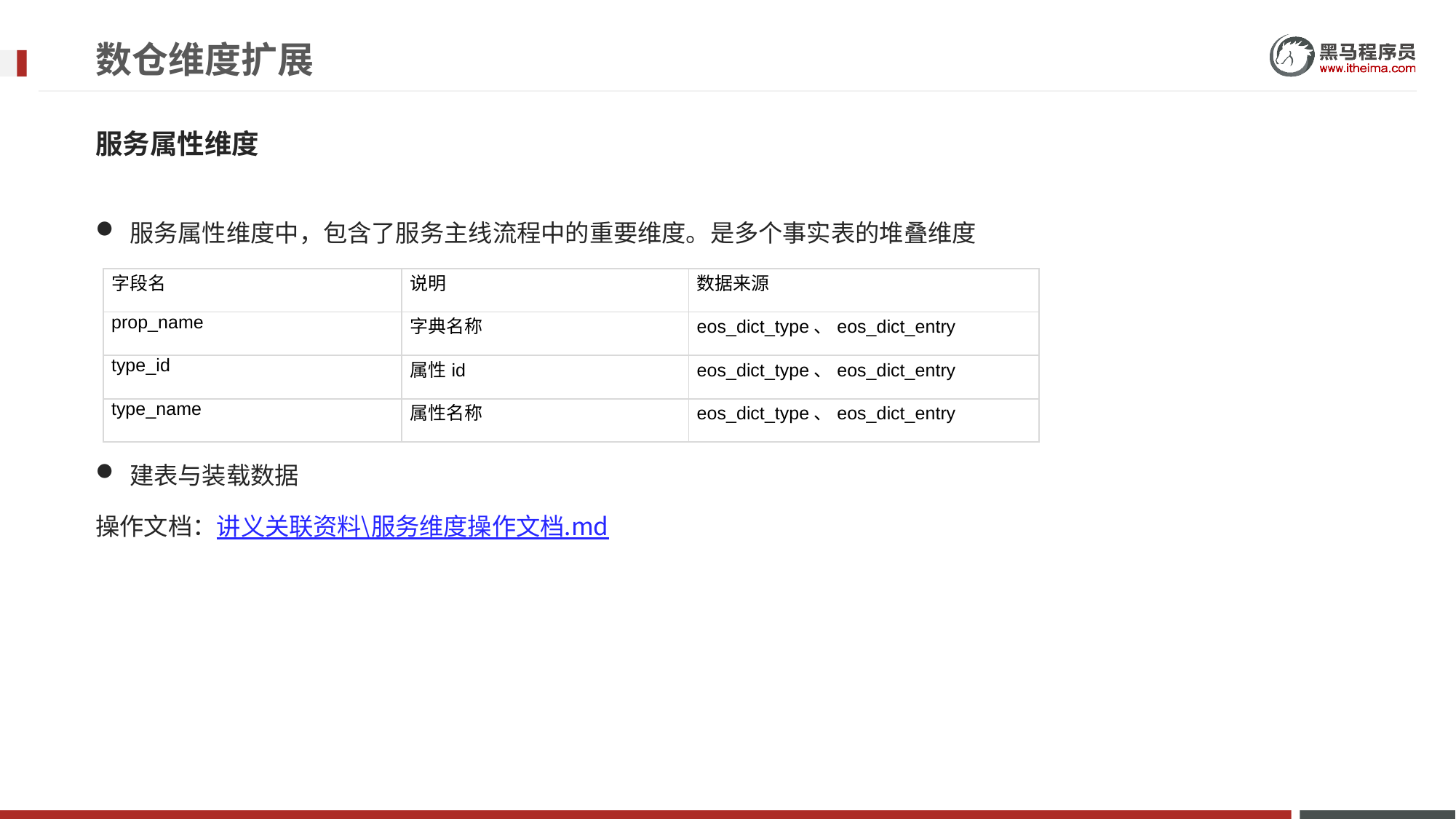

# 数仓维度扩展
服务属性维度
服务属性维度中，包含了服务主线流程中的重要维度。是多个事实表的堆叠维度

建表与装载数据
操作文档：讲义关联资料\服务维度操作文档.md
| 字段名 | 说明 | 数据来源 |
| --- | --- | --- |
| prop\_name | 字典名称 | eos\_dict\_type、eos\_dict\_entry |
| type\_id | 属性id | eos\_dict\_type、eos\_dict\_entry |
| type\_name | 属性名称 | eos\_dict\_type、eos\_dict\_entry |